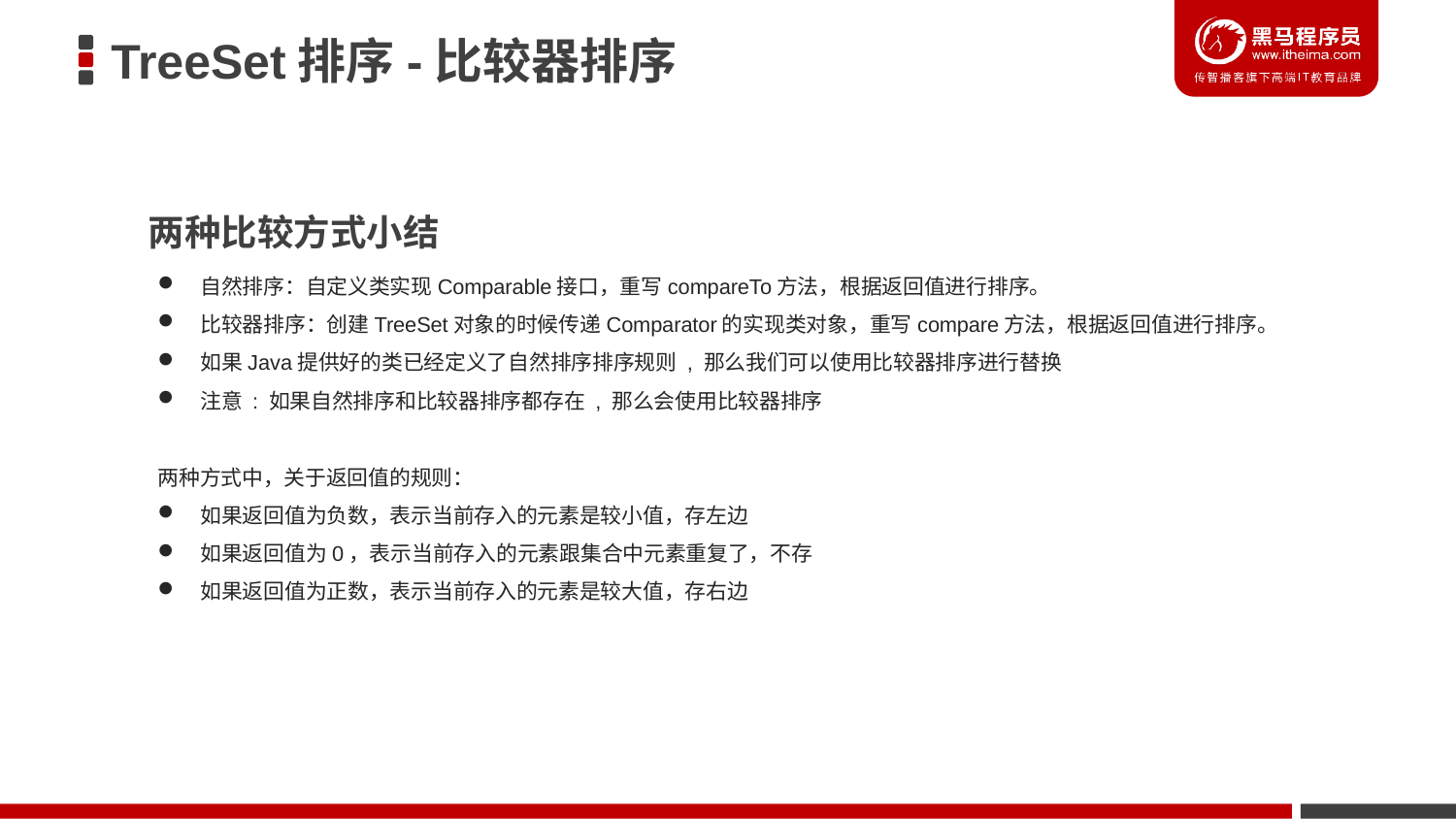

TreeSet排序-比较器排序
两种比较方式小结
自然排序：自定义类实现Comparable接口，重写compareTo​方法，根据返回值进行排序。
比较器排序：创建TreeSet对象的时候传递Comparator的实现类对象，重写compare方法，根据返回值进行排序。
如果Java提供好的类已经定义了自然排序排序规则 , 那么我们可以使用比较器排序进行替换
注意 : 如果自然排序和比较器排序都存在 , 那么会使用比较器排序

两种方式中，关于返回值的规则：
如果返回值为负数，表示当前存入的元素是较小值，存左边
如果返回值为0，表示当前存入的元素跟集合中元素重复了，不存
如果返回值为正数，表示当前存入的元素是较大值，存右边